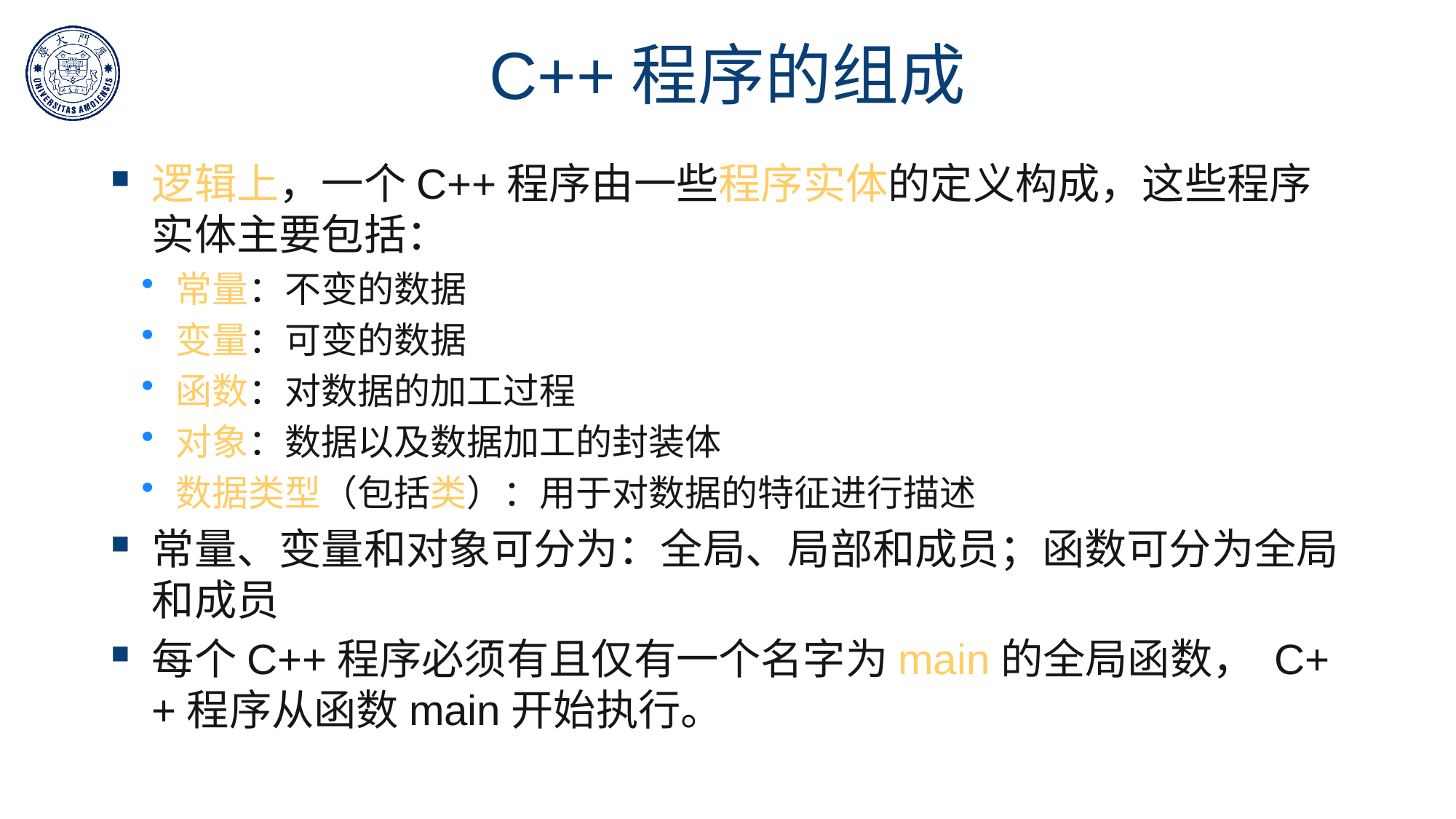

# C++程序的组成
逻辑上，一个C++程序由一些程序实体的定义构成，这些程序实体主要包括：
常量：不变的数据
变量：可变的数据
函数：对数据的加工过程
对象：数据以及数据加工的封装体
数据类型（包括类）：用于对数据的特征进行描述
常量、变量和对象可分为：全局、局部和成员；函数可分为全局和成员
每个C++程序必须有且仅有一个名字为main的全局函数， C++程序从函数main开始执行。
54